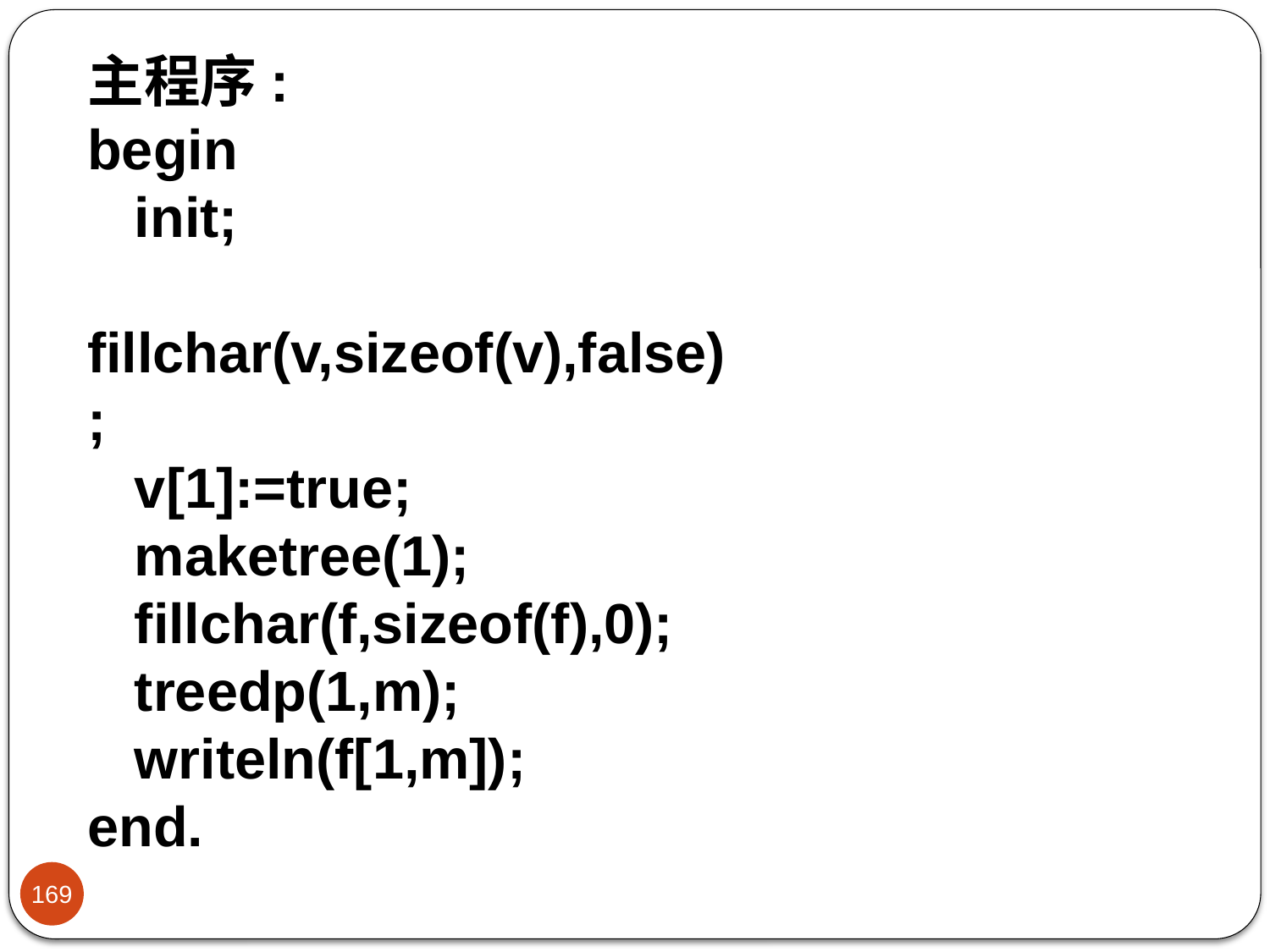

主程序:
begin
   init;
   fillchar(v,sizeof(v),false);
   v[1]:=true;
   maketree(1);
   fillchar(f,sizeof(f),0);
   treedp(1,m);
   writeln(f[1,m]);
end.
169